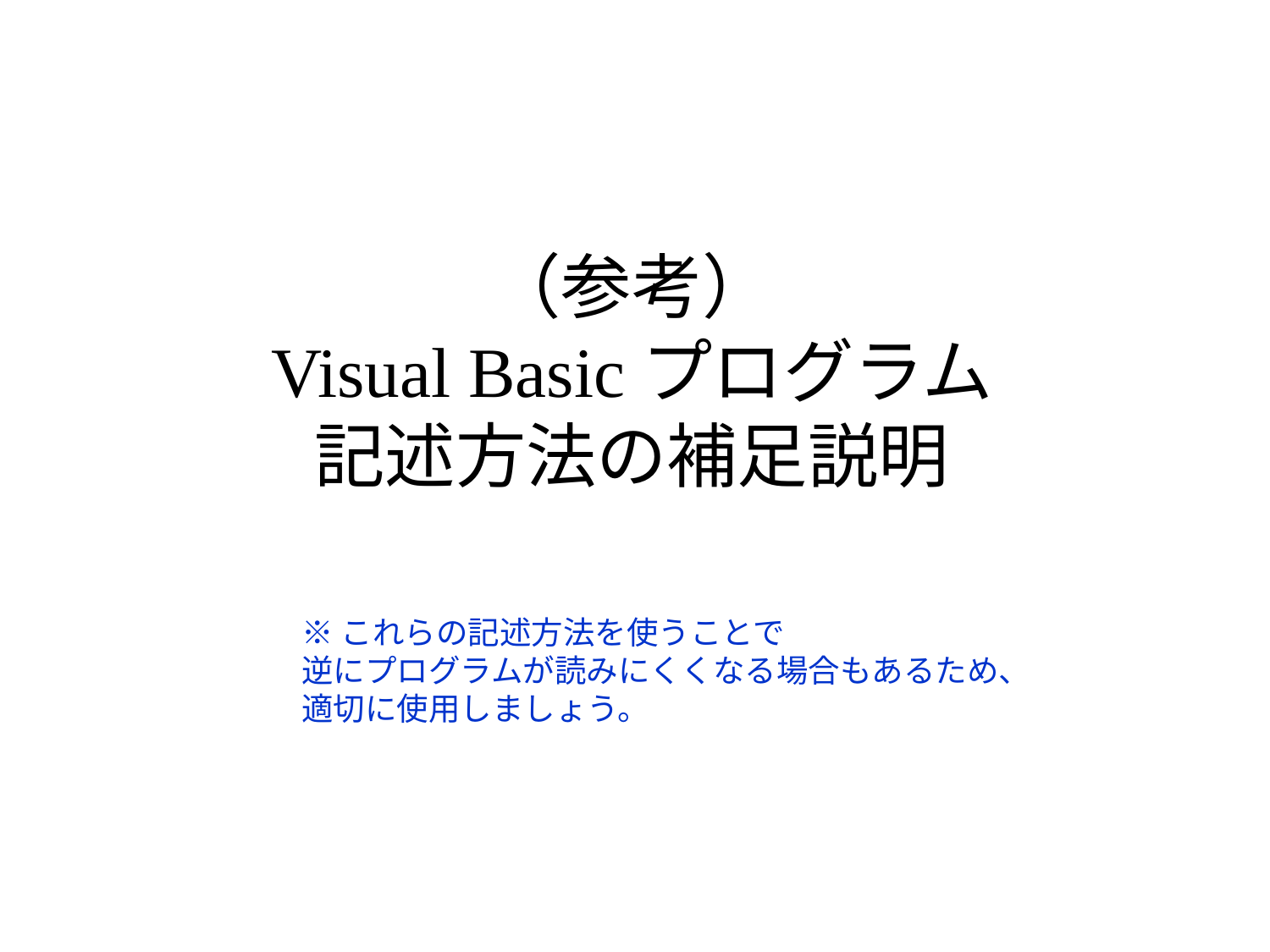

（参考）
Visual Basicプログラム
記述方法の補足説明
※これらの記述方法を使うことで
逆にプログラムが読みにくくなる場合もあるため、
適切に使用しましょう。